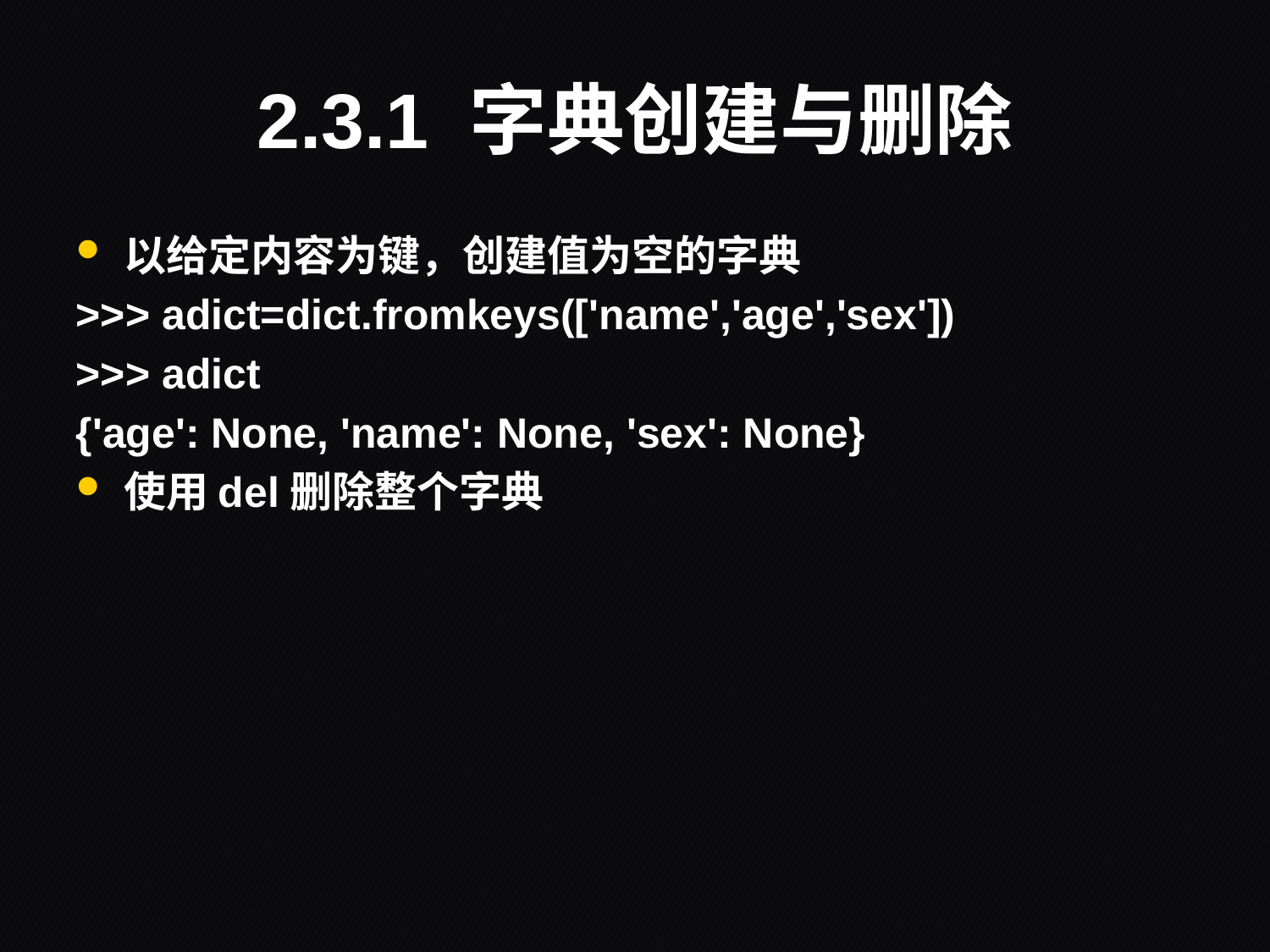

# 2.3.1 字典创建与删除
以给定内容为键，创建值为空的字典
>>> adict=dict.fromkeys(['name','age','sex'])
>>> adict
{'age': None, 'name': None, 'sex': None}
使用del删除整个字典